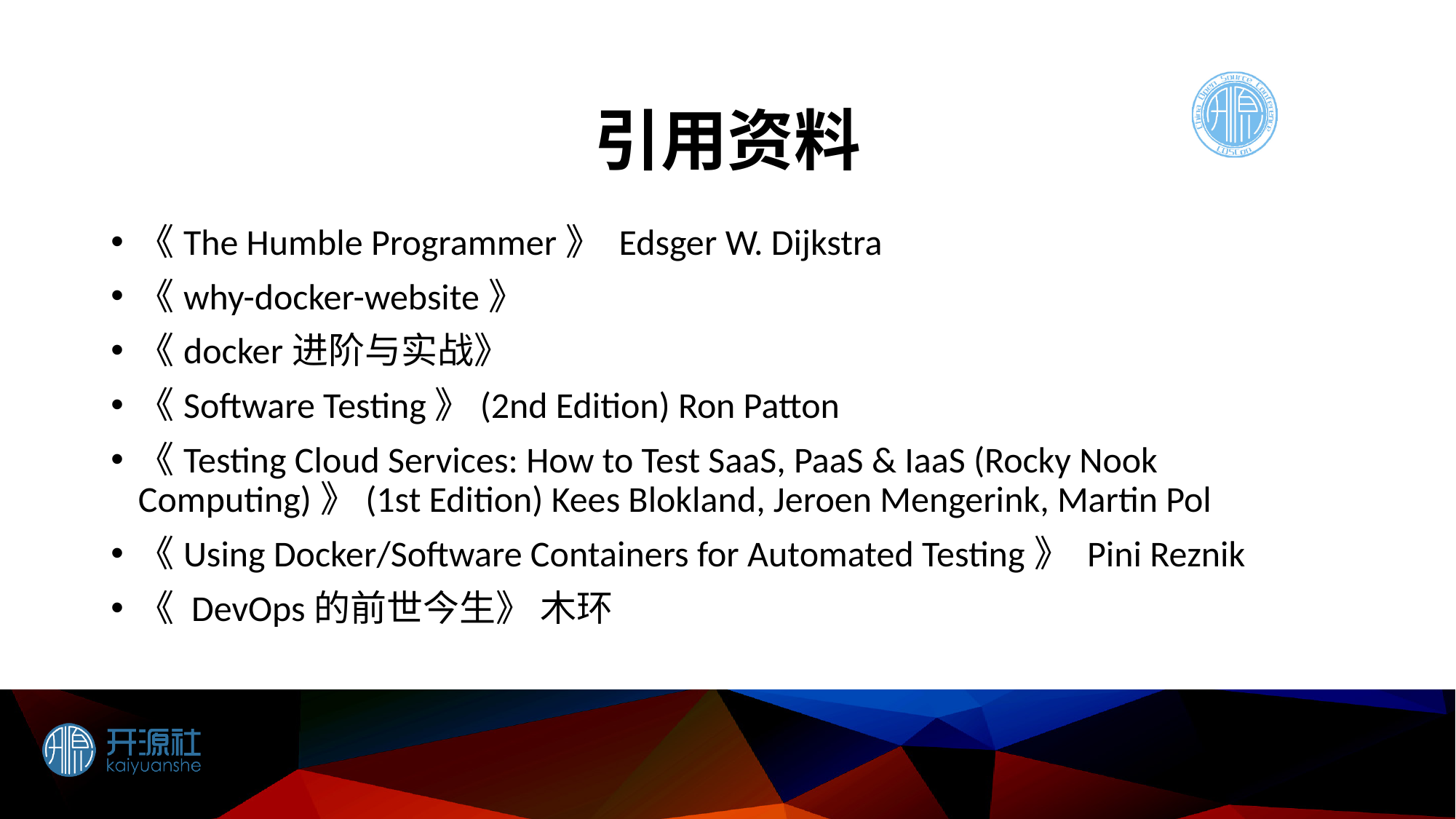

# 引用资料
《The Humble Programmer》 Edsger W. Dijkstra
《why-docker-website》
《docker进阶与实战》
《Software Testing》(2nd Edition) Ron Patton
《Testing Cloud Services: How to Test SaaS, PaaS & IaaS (Rocky Nook Computing)》(1st Edition) Kees Blokland, Jeroen Mengerink, Martin Pol
《Using Docker/Software Containers for Automated Testing》 Pini Reznik
《 DevOps的前世今生》 木环